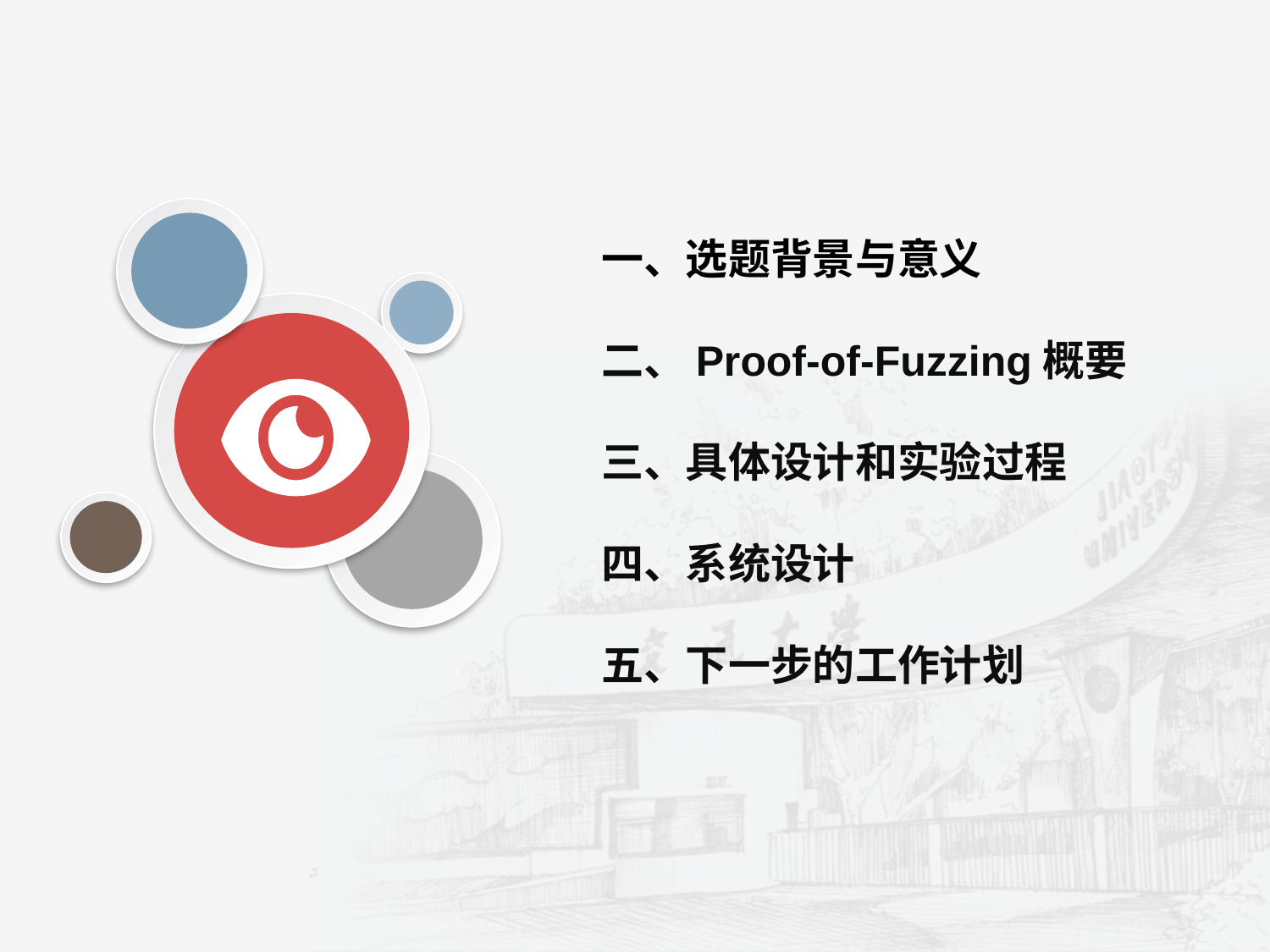

一、选题背景与意义
二、Proof-of-Fuzzing概要
三、具体设计和实验过程
四、系统设计
五、下一步的工作计划